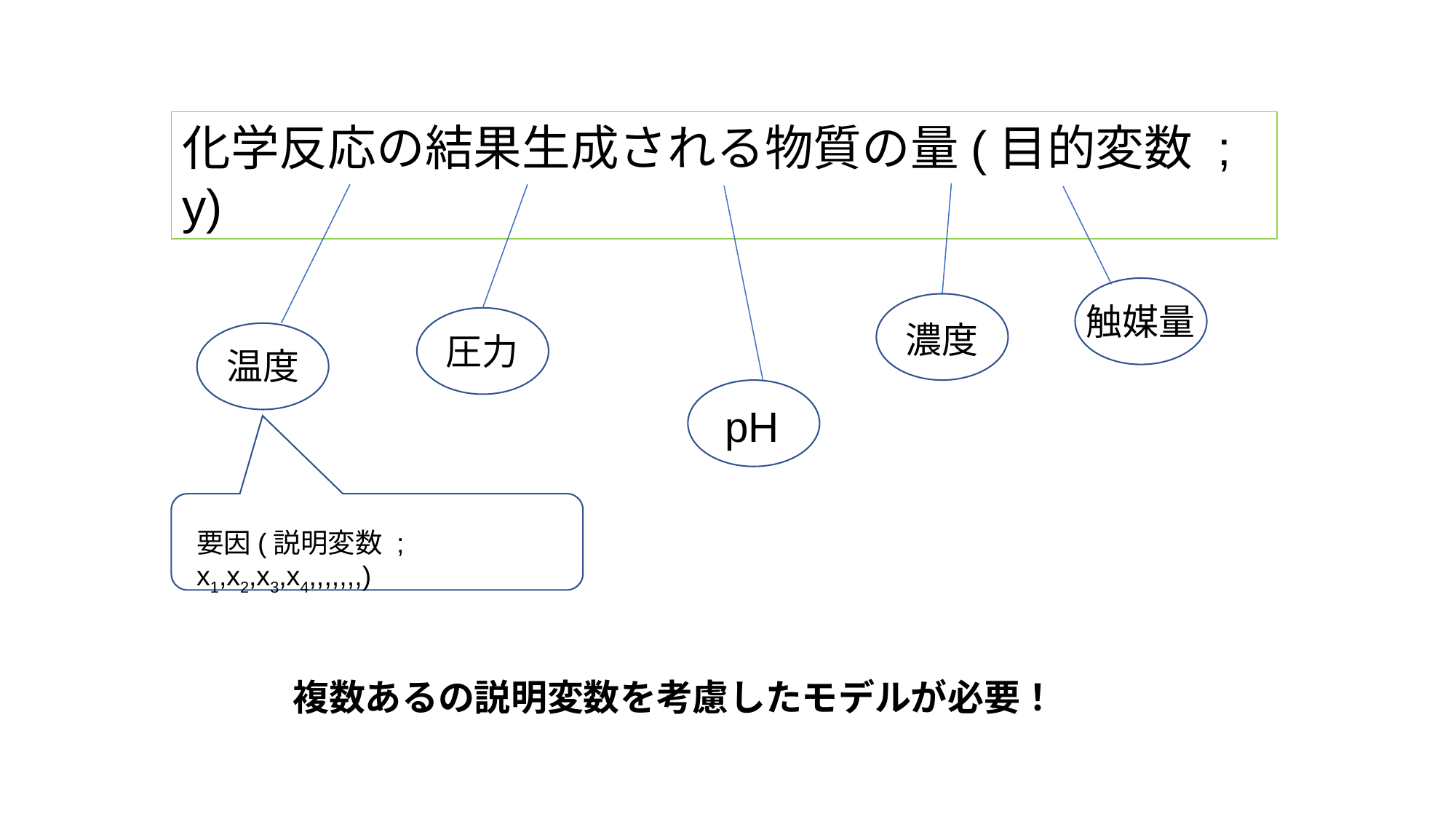

化学反応の結果生成される物質の量(目的変数 ; y)

触媒量

濃度

圧力
温度

pH

要因(説明変数 ; x1,x2,x3,x4,,,,,,,)
複数あるの説明変数を考慮したモデルが必要！